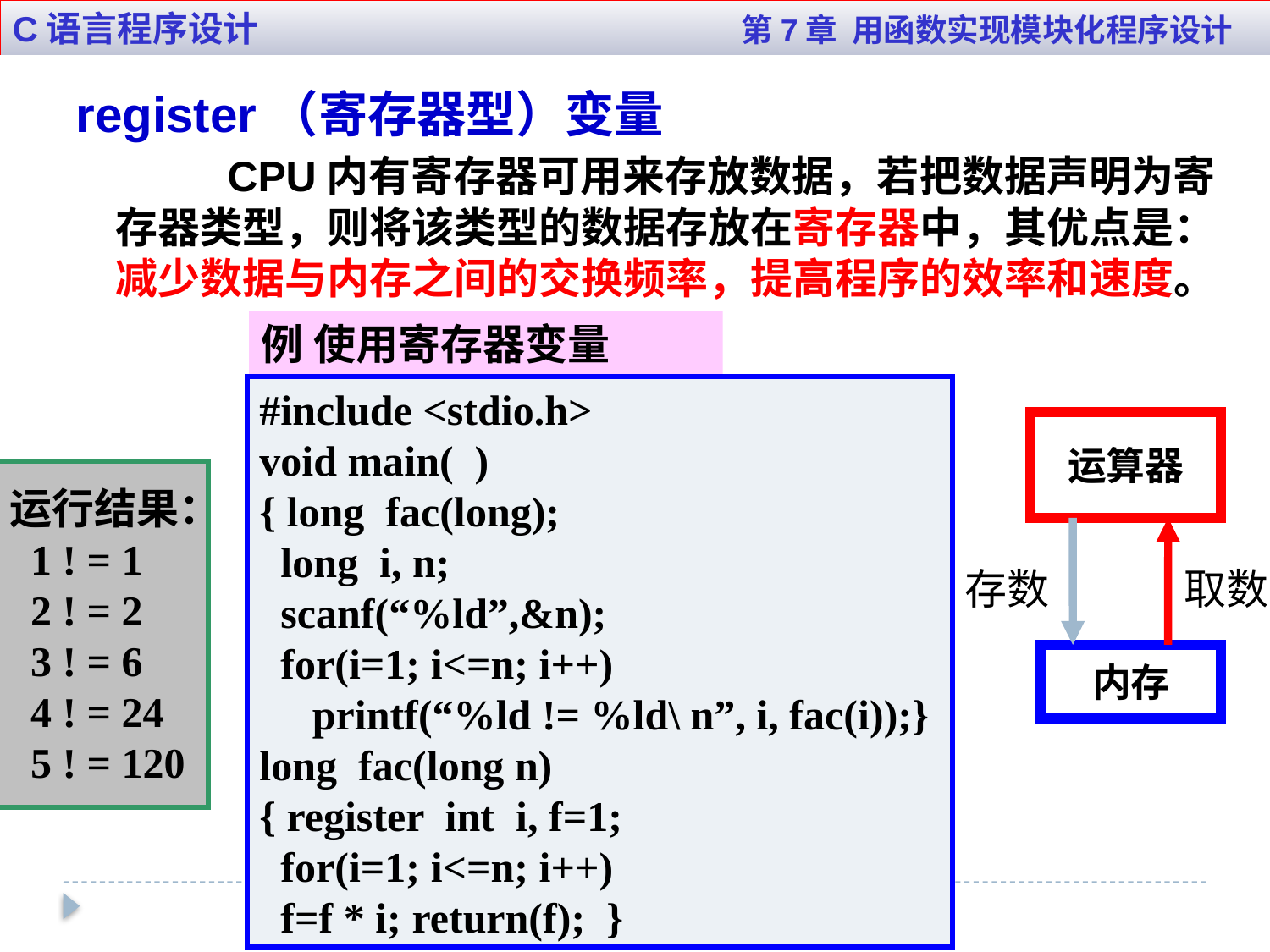

C语言程序设计                                                            第7章  用函数实现模块化程序设计
register（寄存器型）变量
           CPU内有寄存器可用来存放数据，若把数据声明为寄存器类型，则将该类型的数据存放在寄存器中，其优点是：减少数据与内存之间的交换频率，提高程序的效率和速度。
例 使用寄存器变量
#include <stdio.h>
void main(  )
{ long  fac(long);
  long  i, n;
  scanf(“%ld”,&n);
  for(i=1; i<=n; i++)
     printf(“%ld != %ld\ n”, i, fac(i));}
long  fac(long n)
{ register  int  i, f=1;
  for(i=1; i<=n; i++)
  f=f * i; return(f);  }
运算器

内存
运行结果：
  1 ! = 1
  2 ! = 2
  3 ! = 6
  4 ! = 24
  5 ! = 120
存数
取数